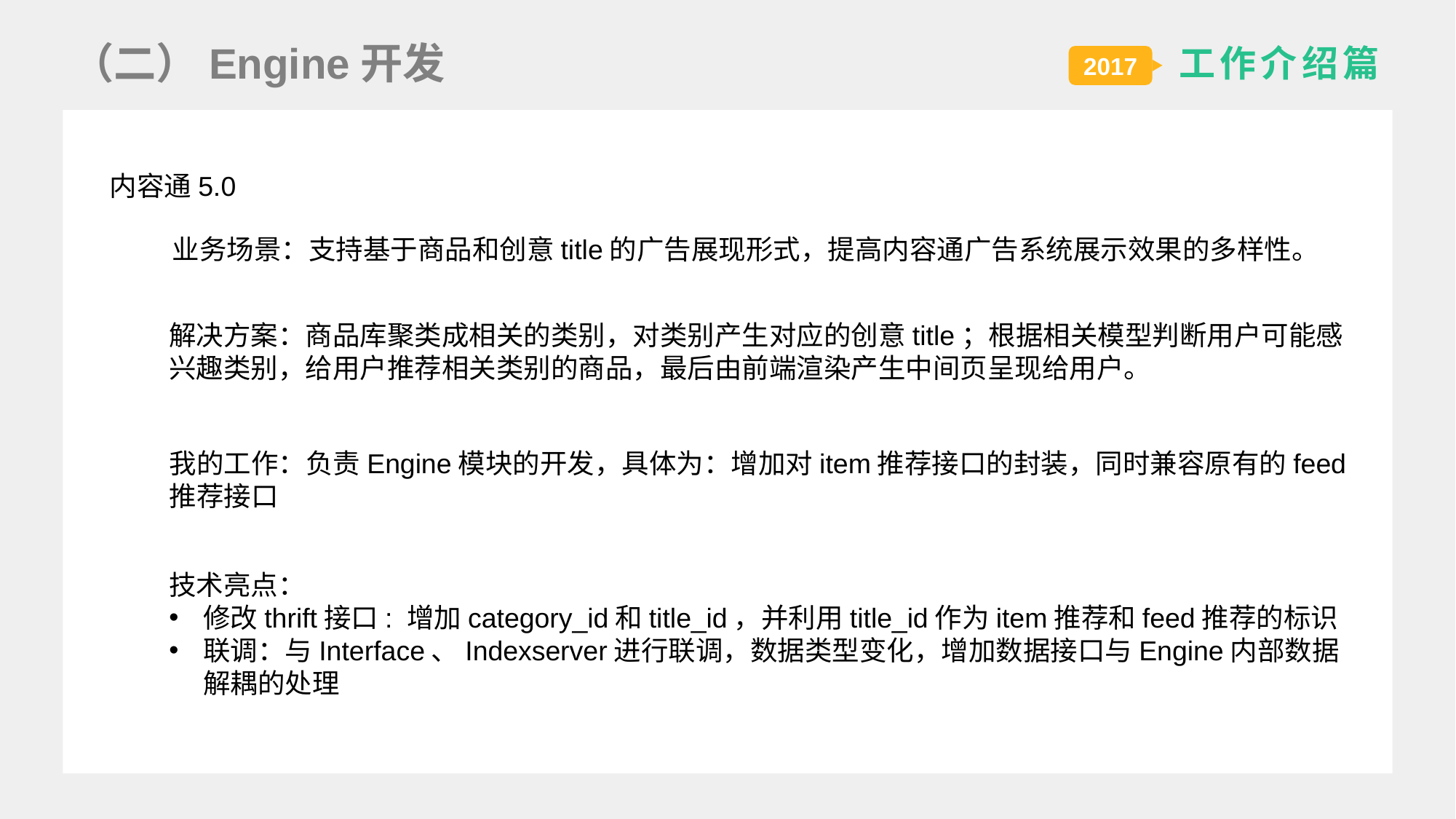

# （二）Engine开发
工作介绍篇
内容通5.0
业务场景：支持基于商品和创意title的广告展现形式，提高内容通广告系统展示效果的多样性。
解决方案：商品库聚类成相关的类别，对类别产生对应的创意title；根据相关模型判断用户可能感兴趣类别，给用户推荐相关类别的商品，最后由前端渲染产生中间页呈现给用户。
我的工作：负责Engine模块的开发，具体为：增加对item推荐接口的封装，同时兼容原有的feed推荐接口
技术亮点：
修改thrift接口: 增加category_id和title_id，并利用title_id作为item推荐和feed推荐的标识
联调：与Interface、Indexserver进行联调，数据类型变化，增加数据接口与Engine内部数据解耦的处理